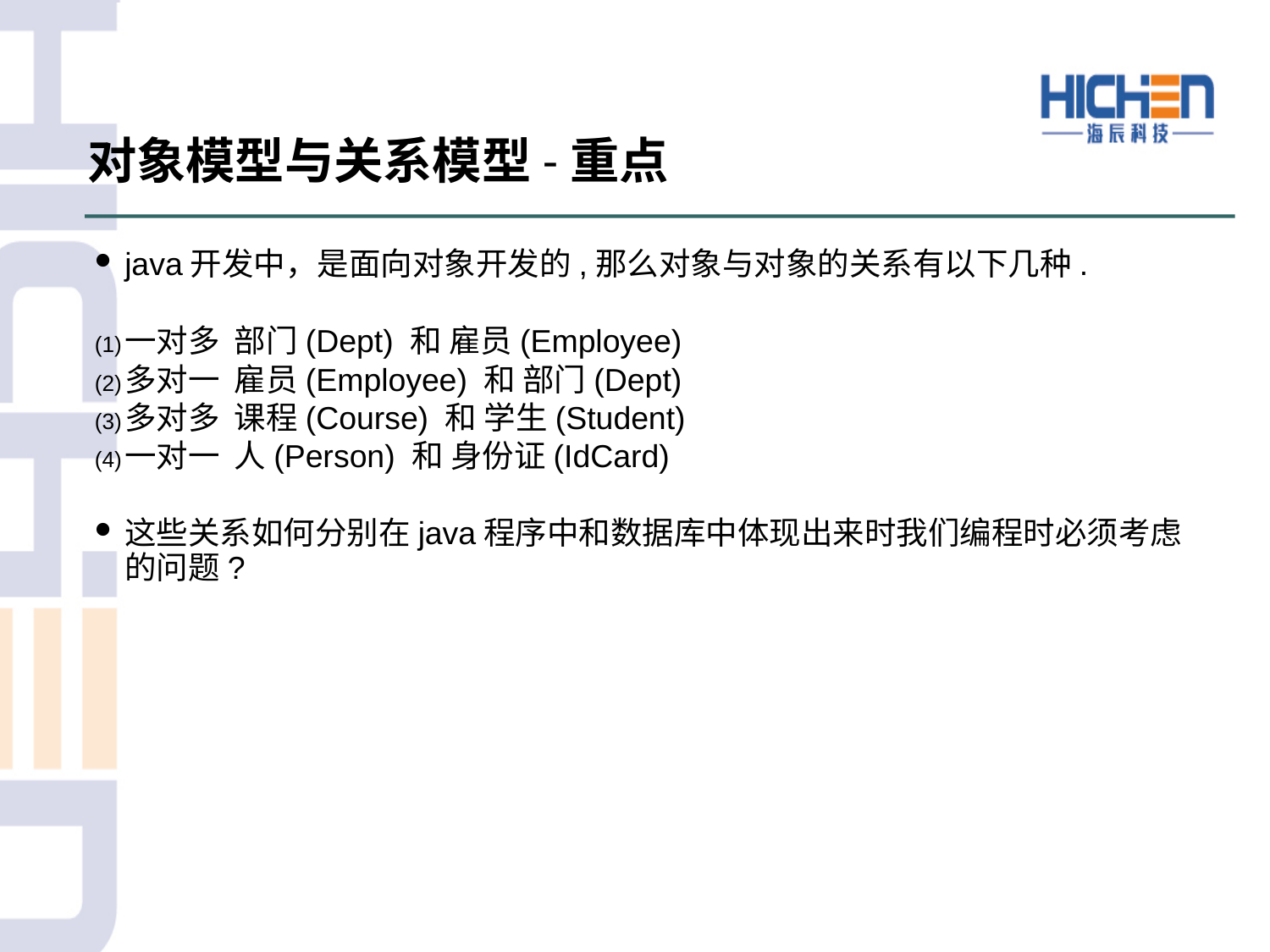

对象模型与关系模型-重点

java开发中，是面向对象开发的,那么对象与对象的关系有以下几种.

一对多  部门(Dept) 和 雇员(Employee)
多对一  雇员(Employee) 和 部门(Dept)
多对多  课程(Course) 和 学生(Student)
一对一  人(Person) 和 身份证(IdCard)

这些关系如何分别在java程序中和数据库中体现出来时我们编程时必须考虑的问题?